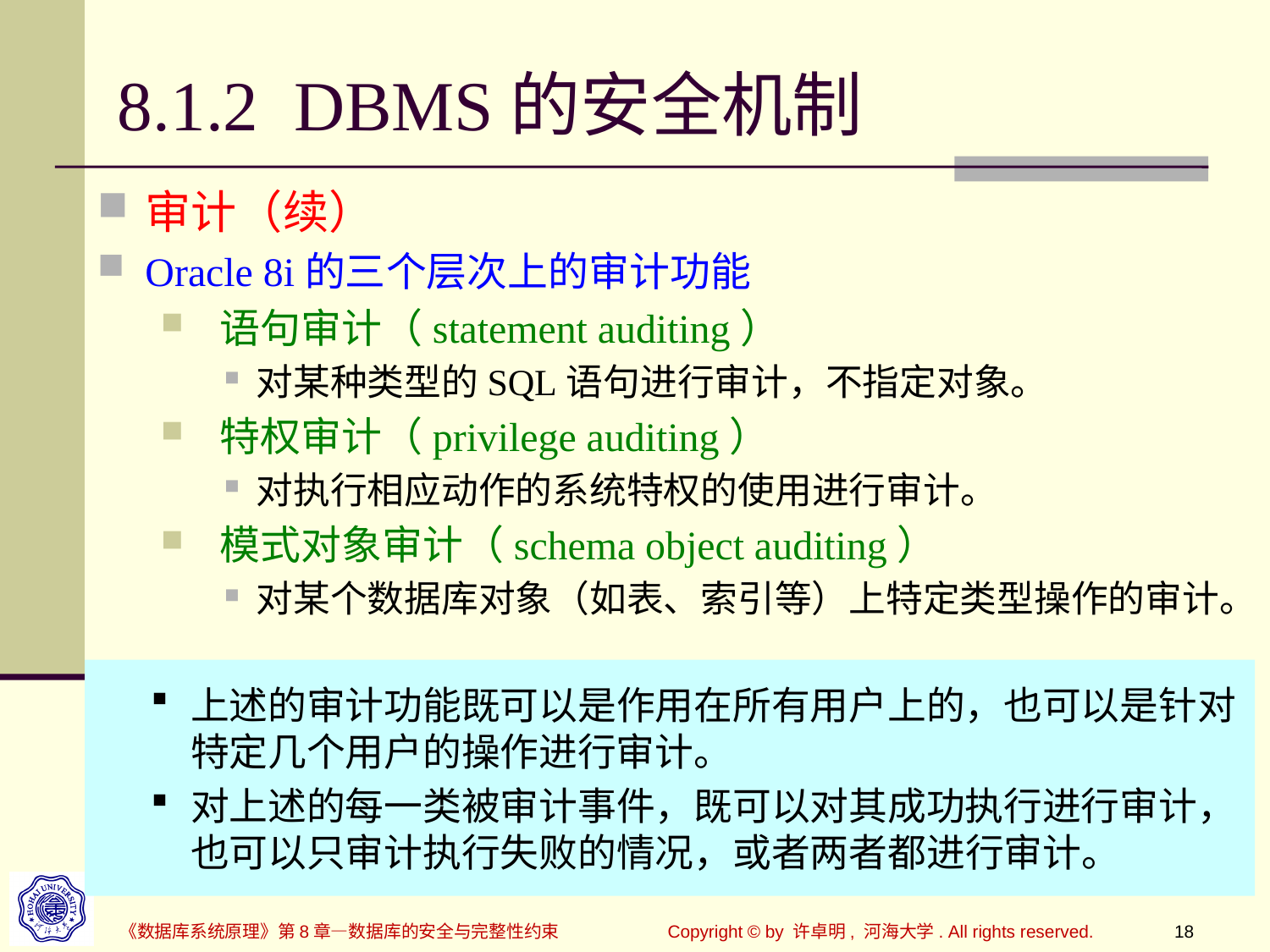

# 8.1.2  DBMS的安全机制
审计（续）
Oracle 8i的三个层次上的审计功能
 语句审计（statement auditing）
对某种类型的SQL语句进行审计，不指定对象。
 特权审计（privilege auditing）
对执行相应动作的系统特权的使用进行审计。
 模式对象审计（schema object auditing）
对某个数据库对象（如表、索引等）上特定类型操作的审计。
上述的审计功能既可以是作用在所有用户上的，也可以是针对特定几个用户的操作进行审计。
对上述的每一类被审计事件，既可以对其成功执行进行审计，也可以只审计执行失败的情况，或者两者都进行审计。
《数据库系统原理》第8章—数据库的安全与完整性约束
Copyright © by 许卓明, 河海大学. All rights reserved.
18